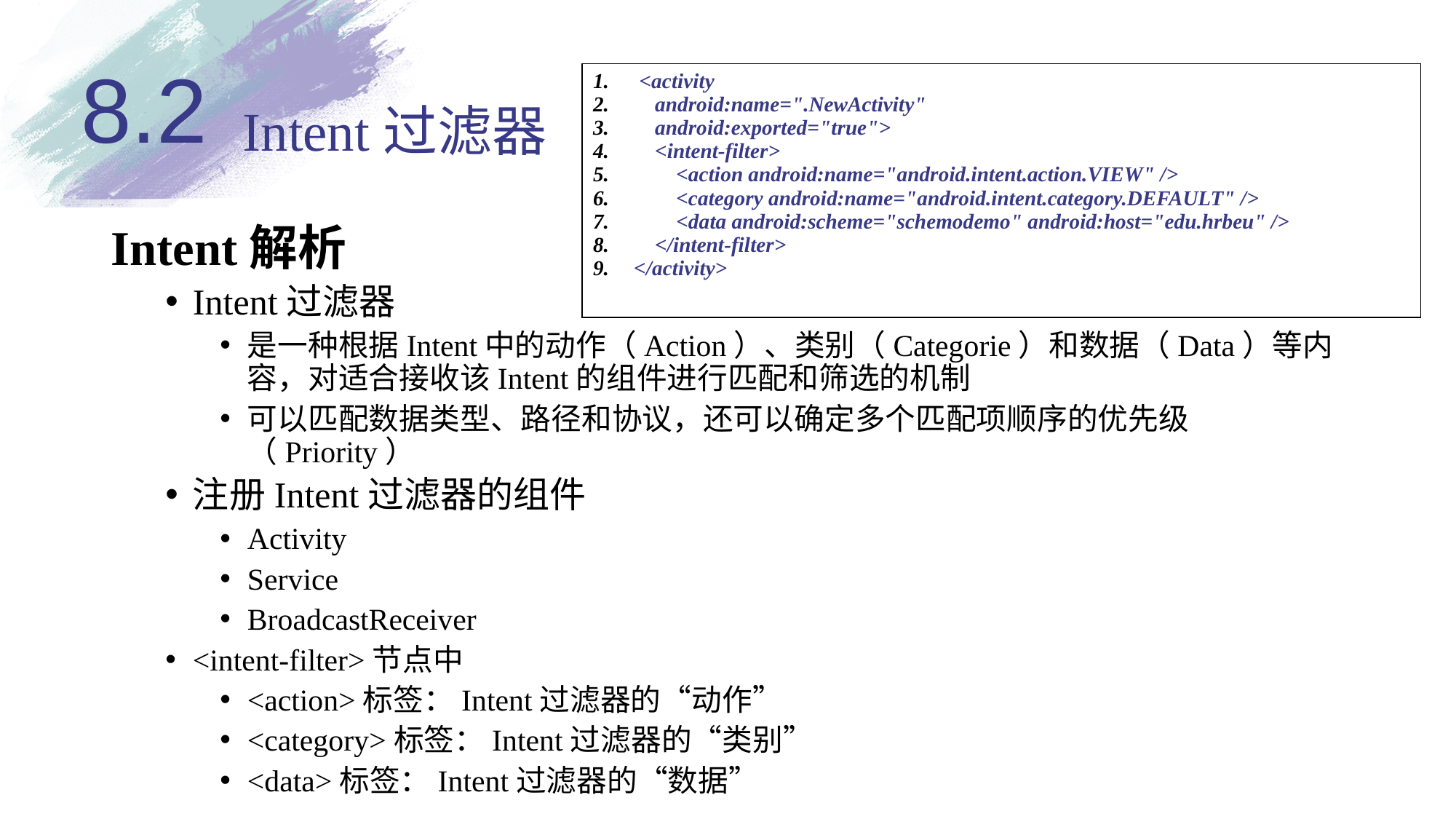

8.2
# Intent过滤器
| <activity android:name=".NewActivity" android:exported="true"> <intent-filter> <action android:name="android.intent.action.VIEW" /> <category android:name="android.intent.category.DEFAULT" /> <data android:scheme="schemodemo" android:host="edu.hrbeu" /> </intent-filter> </activity> |
| --- |
Intent解析
Intent过滤器
是一种根据Intent中的动作（Action）、类别（Categorie）和数据（Data）等内容，对适合接收该Intent的组件进行匹配和筛选的机制
可以匹配数据类型、路径和协议，还可以确定多个匹配项顺序的优先级（Priority）
注册Intent过滤器的组件
Activity
Service
BroadcastReceiver
<intent-filter>节点中
<action>标签：Intent过滤器的“动作”
<category>标签：Intent过滤器的“类别”
<data>标签：Intent过滤器的“数据”